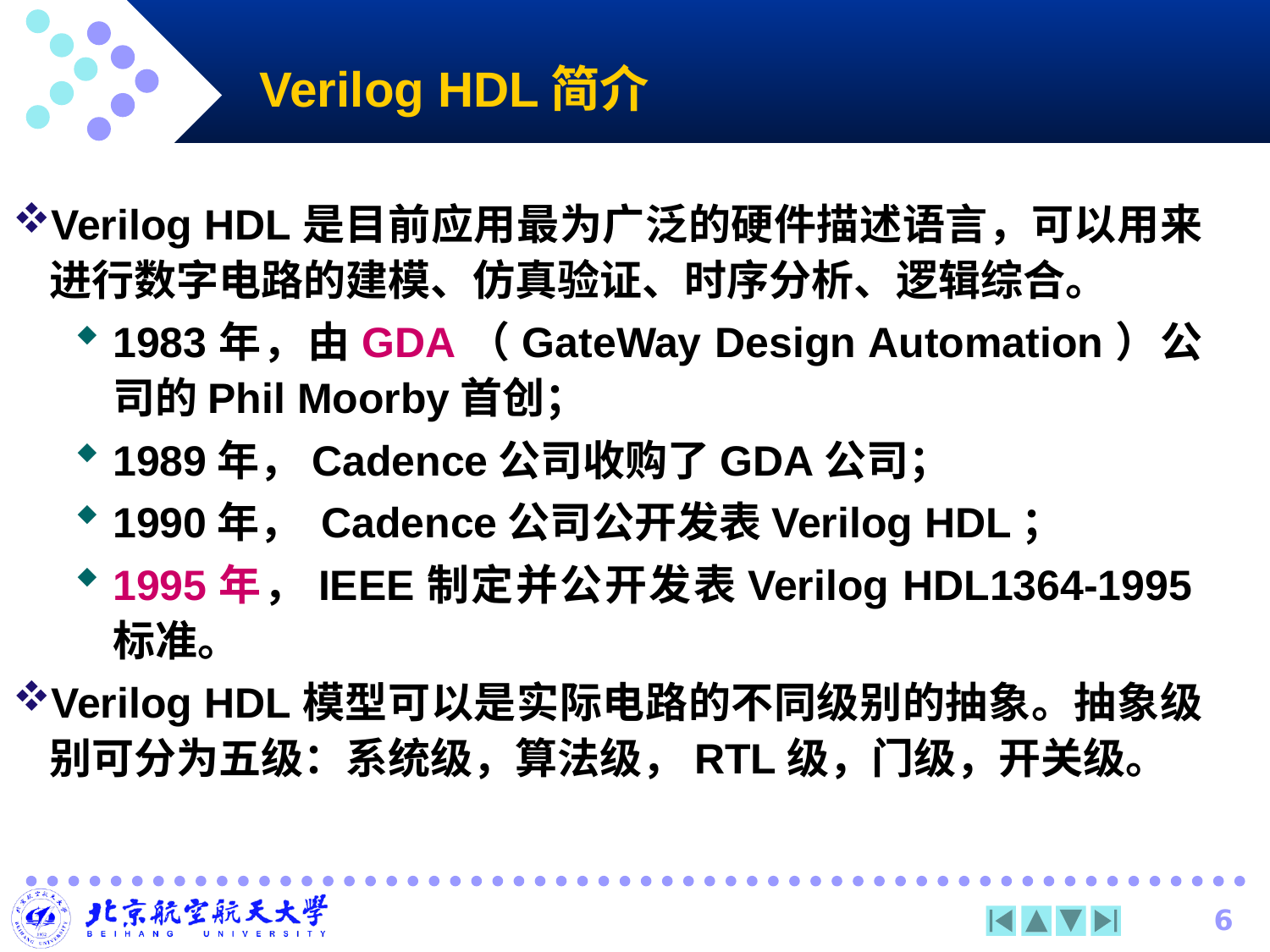

# Verilog HDL简介
Verilog HDL是目前应用最为广泛的硬件描述语言，可以用来进行数字电路的建模、仿真验证、时序分析、逻辑综合。
1983年，由GDA（GateWay Design Automation）公司的Phil Moorby首创；
1989年，Cadence公司收购了GDA公司；
1990年， Cadence公司公开发表Verilog HDL；
1995年，IEEE制定并公开发表Verilog HDL1364-1995标准。
Verilog HDL模型可以是实际电路的不同级别的抽象。抽象级别可分为五级：系统级，算法级，RTL级，门级，开关级。
6